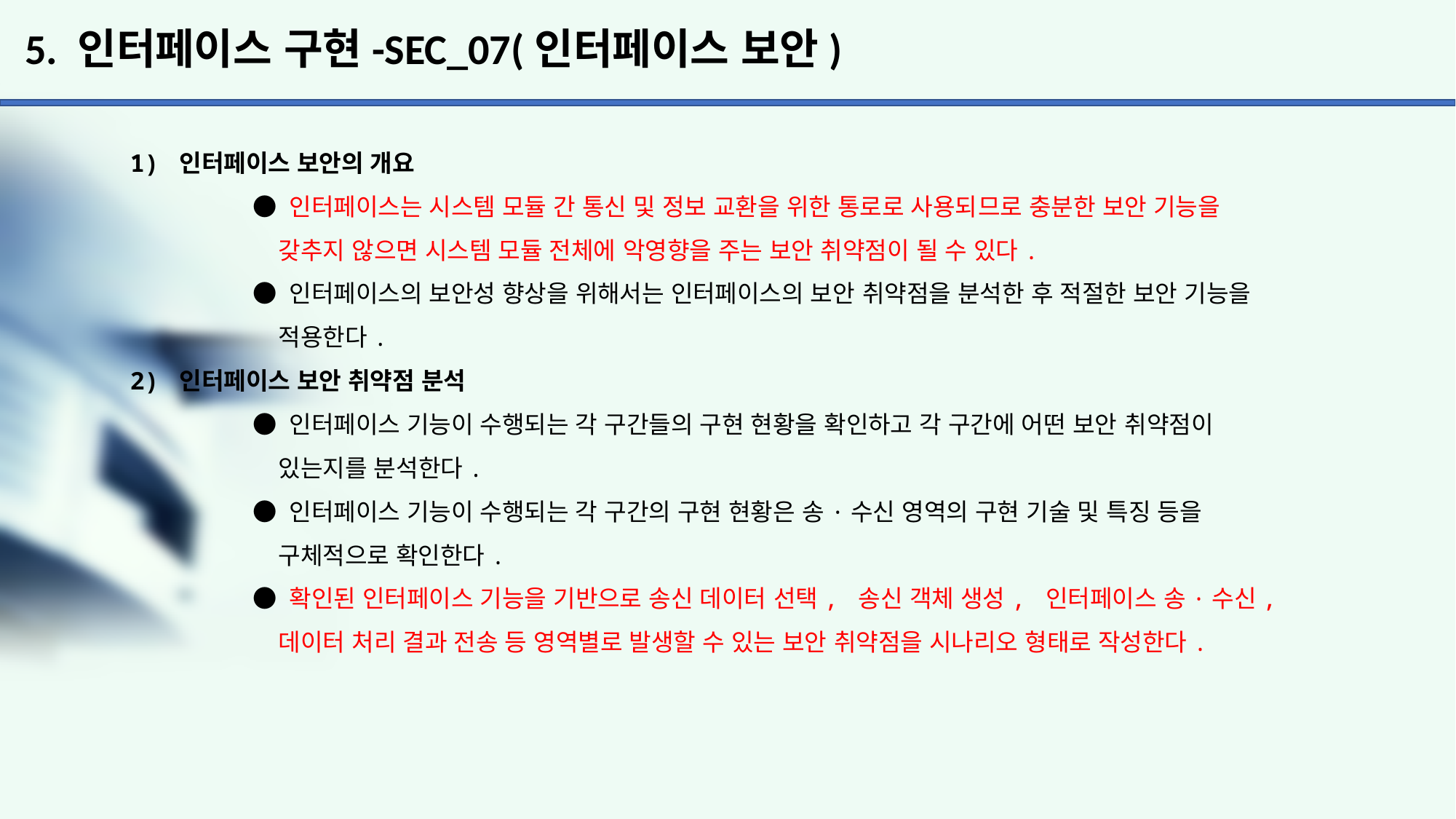

# 5. 인터페이스 구현-SEC_07(인터페이스 보안)
1) 인터페이스 보안의 개요
	  ● 인터페이스는 시스템 모듈 간 통신 및 정보 교환을 위한 통로로 사용되므로 충분한 보안 기능을
	     갖추지 않으면 시스템 모듈 전체에 악영향을 주는 보안 취약점이 될 수 있다.
	  ● 인터페이스의 보안성 향상을 위해서는 인터페이스의 보안 취약점을 분석한 후 적절한 보안 기능을
	     적용한다.
2) 인터페이스 보안 취약점 분석
	  ● 인터페이스 기능이 수행되는 각 구간들의 구현 현황을 확인하고 각 구간에 어떤 보안 취약점이
	     있는지를 분석한다.
	  ● 인터페이스 기능이 수행되는 각 구간의 구현 현황은 송·수신 영역의 구현 기술 및 특징 등을
	     구체적으로 확인한다.
	  ● 확인된 인터페이스 기능을 기반으로 송신 데이터 선택, 송신 객체 생성, 인터페이스 송·수신,
	     데이터 처리 결과 전송 등 영역별로 발생할 수 있는 보안 취약점을 시나리오 형태로 작성한다.